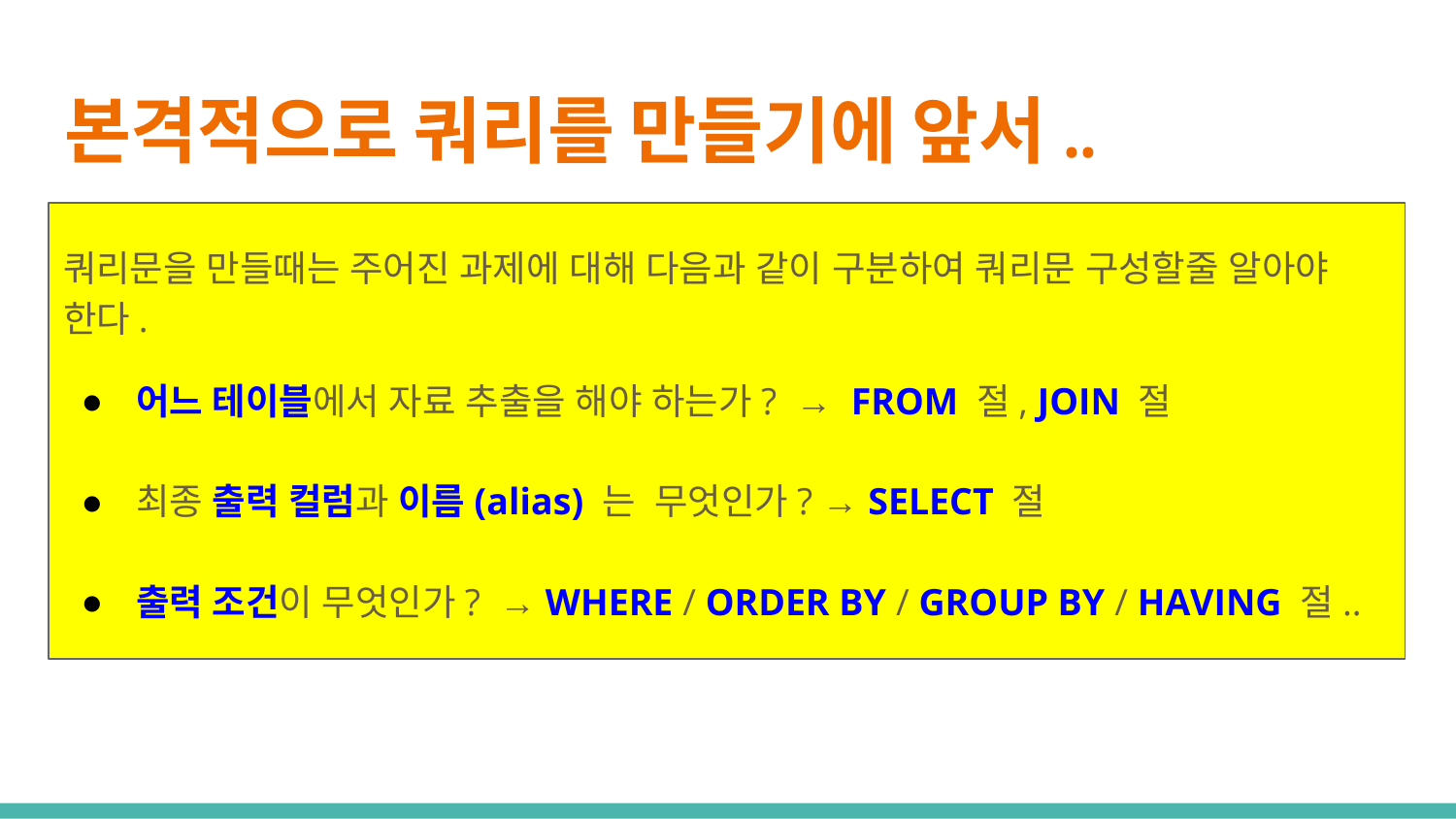

# 본격적으로 쿼리를 만들기에 앞서..

쿼리문을 만들때는 주어진 과제에 대해 다음과 같이 구분하여 쿼리문 구성할줄 알아야 한다.
어느 테이블에서 자료 추출을 해야 하는가?  →  FROM 절, JOIN 절
최종 출력 컬럼과 이름(alias) 는  무엇인가? → SELECT 절
출력 조건이 무엇인가?  → WHERE / ORDER BY / GROUP BY / HAVING 절..